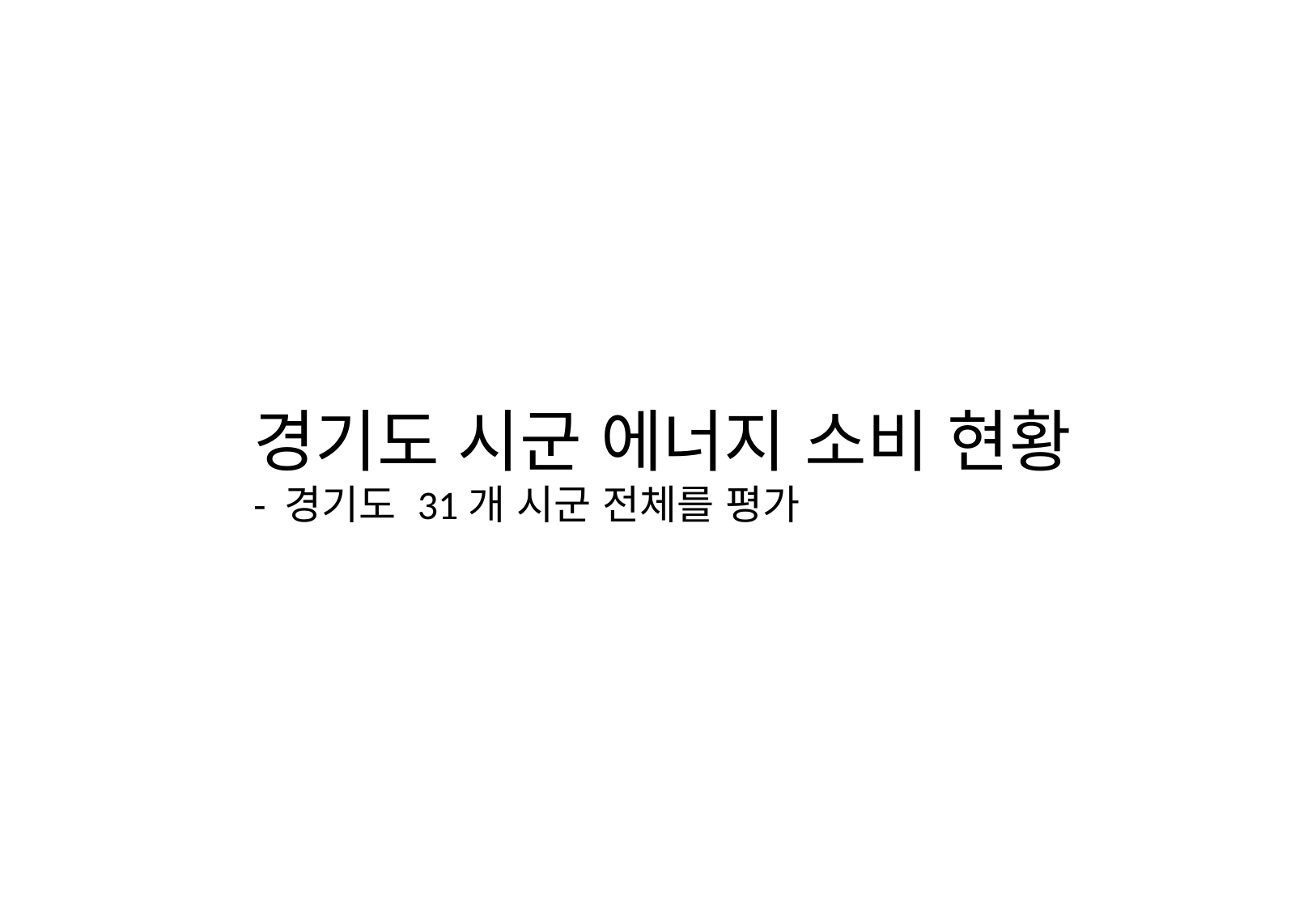

경기도 시군 에너지 소비 현황
- 경기도 31개 시군 전체를 평가